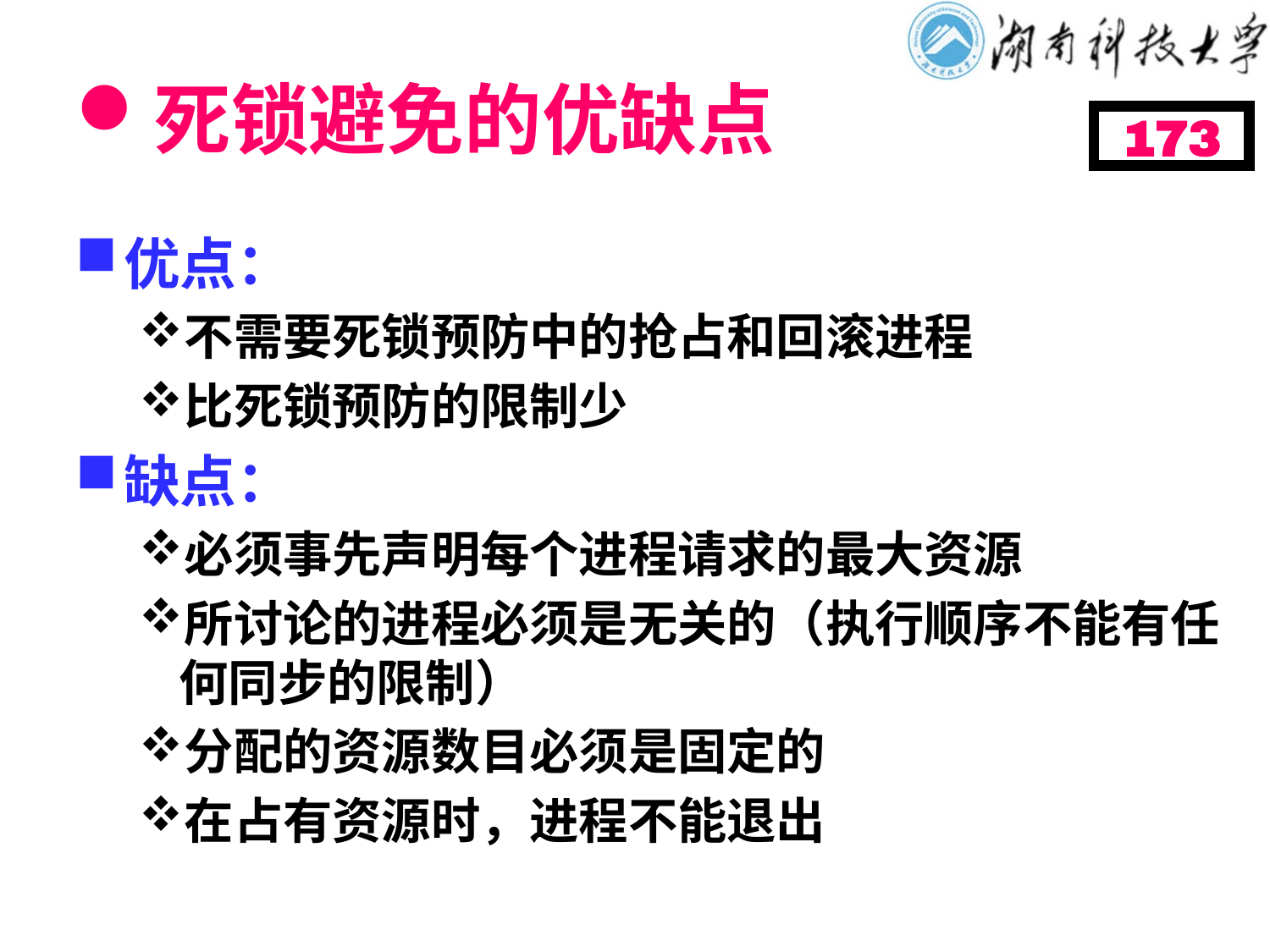

# 死锁避免的优缺点
173
优点：
不需要死锁预防中的抢占和回滚进程
比死锁预防的限制少
缺点：
必须事先声明每个进程请求的最大资源
所讨论的进程必须是无关的（执行顺序不能有任何同步的限制）
分配的资源数目必须是固定的
在占有资源时，进程不能退出